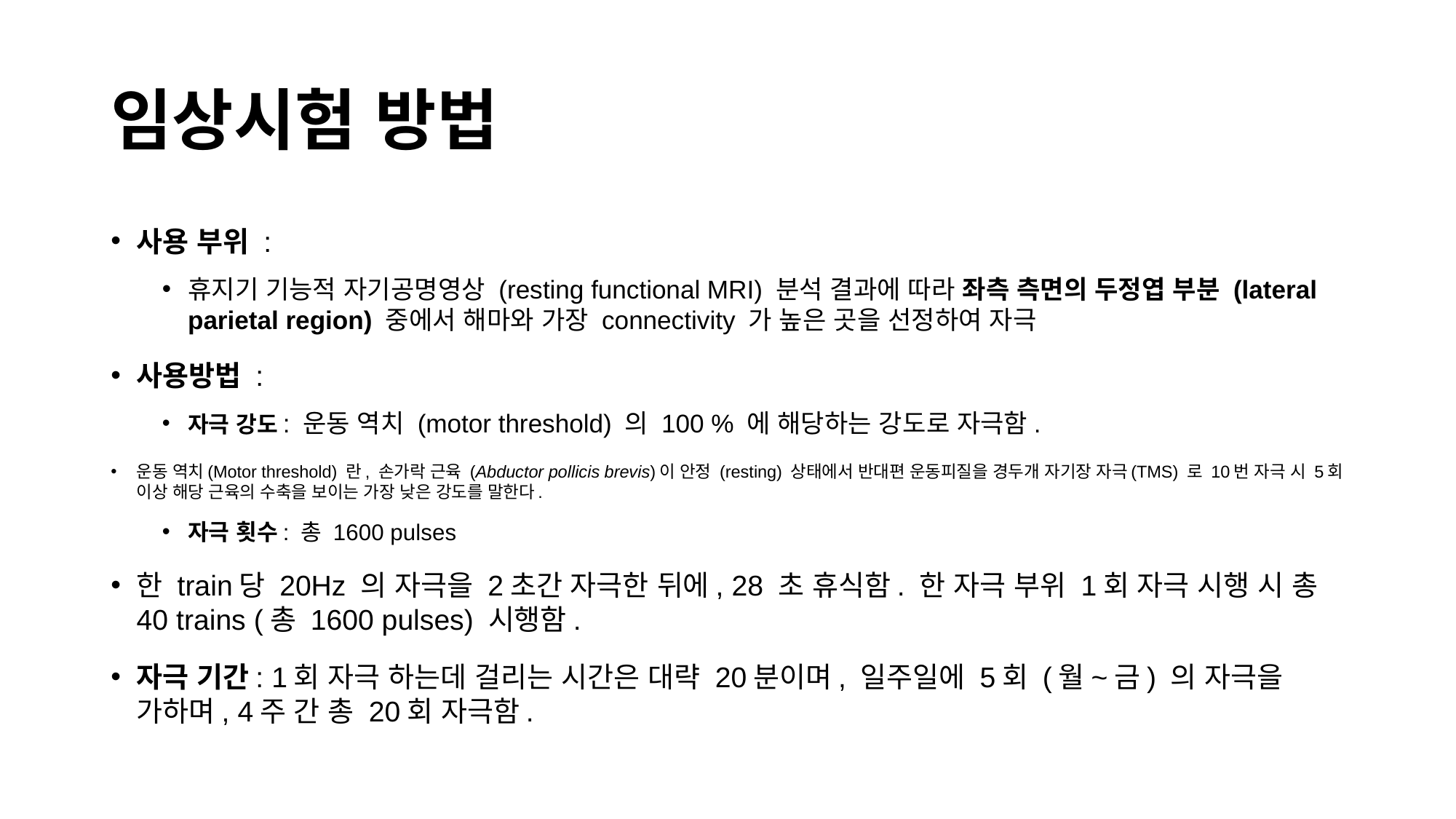

# 임상시험 방법
사용 부위 :
휴지기 기능적 자기공명영상 (resting functional MRI) 분석 결과에 따라 좌측 측면의 두정엽 부분 (lateral parietal region) 중에서 해마와 가장 connectivity 가 높은 곳을 선정하여 자극
사용방법 :
자극 강도: 운동 역치 (motor threshold) 의 100 % 에 해당하는 강도로 자극함.
운동 역치(Motor threshold) 란, 손가락 근육 (Abductor pollicis brevis)이 안정 (resting) 상태에서 반대편 운동피질을 경두개 자기장 자극(TMS) 로 10번 자극 시 5회 이상 해당 근육의 수축을 보이는 가장 낮은 강도를 말한다.
자극 횟수: 총 1600 pulses
한 train당 20Hz 의 자극을 2초간 자극한 뒤에, 28 초 휴식함. 한 자극 부위 1회 자극 시행 시 총 40 trains (총 1600 pulses) 시행함.
자극 기간: 1회 자극 하는데 걸리는 시간은 대략 20분이며, 일주일에 5회 (월~금) 의 자극을 가하며, 4주 간 총 20회 자극함.